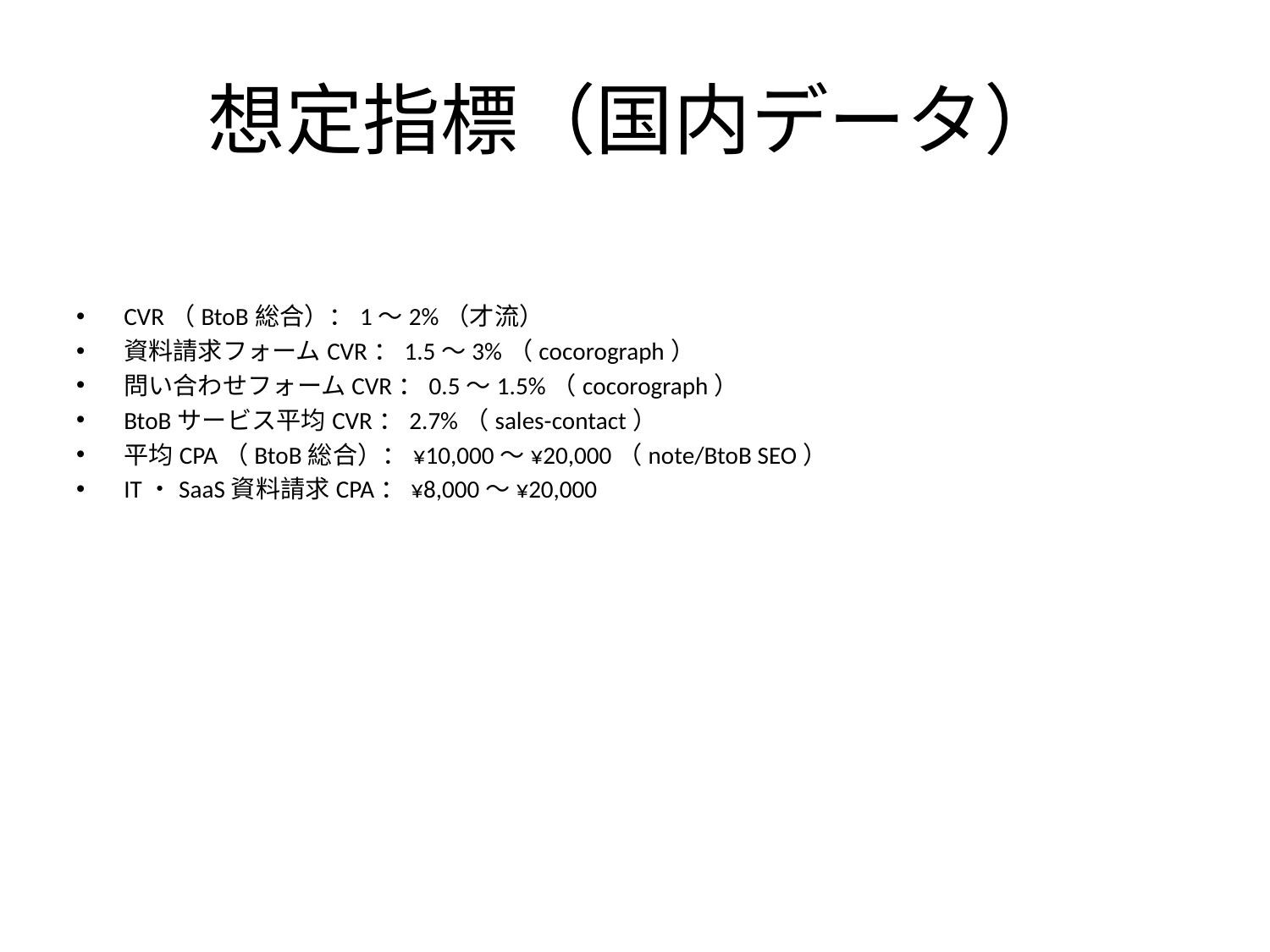

# 想定指標（国内データ）

CVR（BtoB総合）：1〜2%（才流）
資料請求フォームCVR：1.5〜3%（cocorograph）
問い合わせフォームCVR：0.5〜1.5%（cocorograph）
BtoBサービス平均CVR：2.7%（sales-contact）
平均CPA（BtoB総合）：¥10,000〜¥20,000（note/BtoB SEO）
IT・SaaS資料請求CPA：¥8,000〜¥20,000